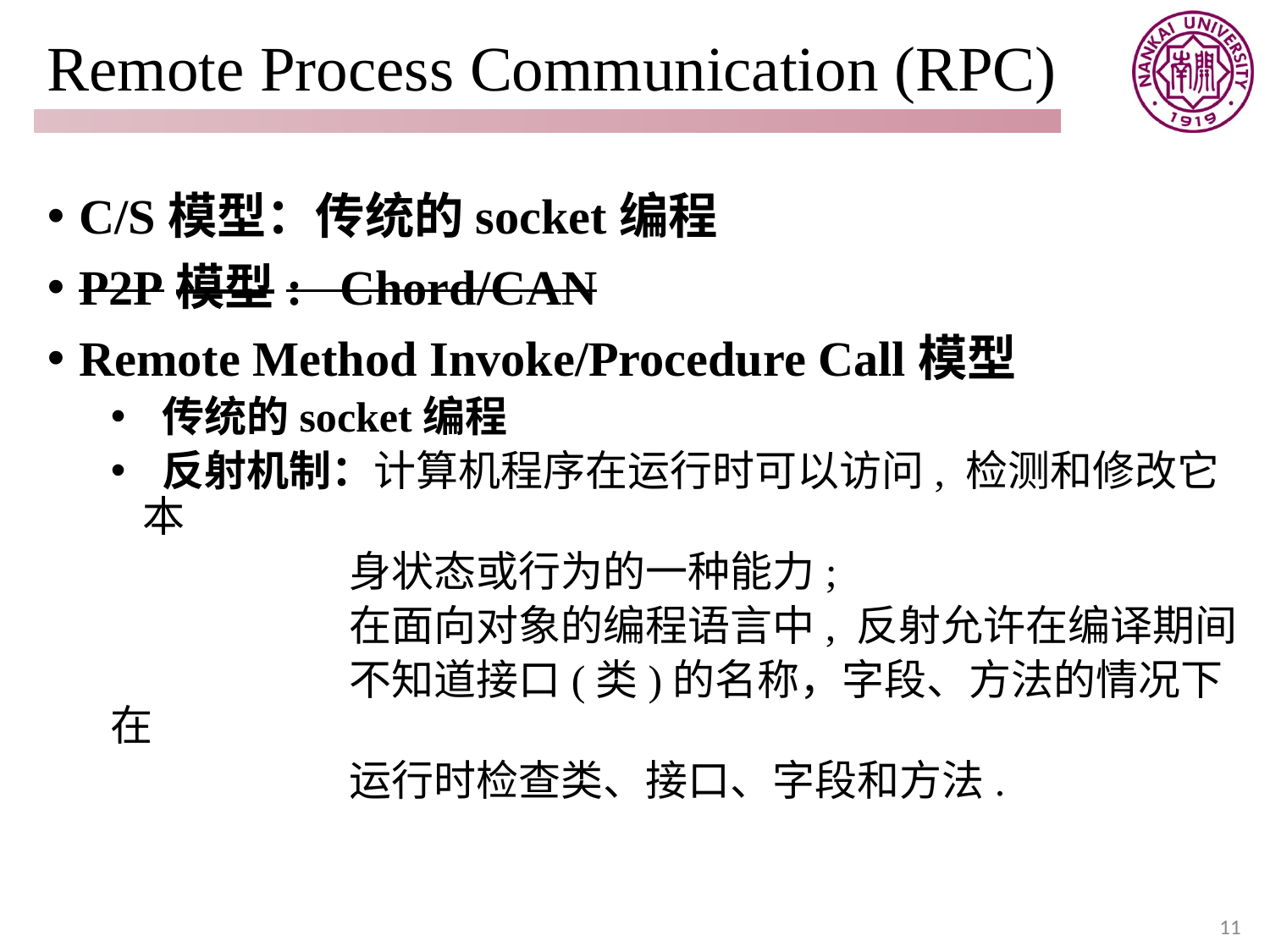

# Remote Process Communication (RPC)
C/S模型：传统的socket编程
P2P模型:   Chord/CAN
Remote Method Invoke/Procedure Call模型
 传统的socket编程
 反射机制：计算机程序在运行时可以访问, 检测和修改它本
                        身状态或行为的一种能力;
                        在面向对象的编程语言中, 反射允许在编译期间
                        不知道接口(类)的名称，字段、方法的情况下在
                        运行时检查类、接口、字段和方法.
11